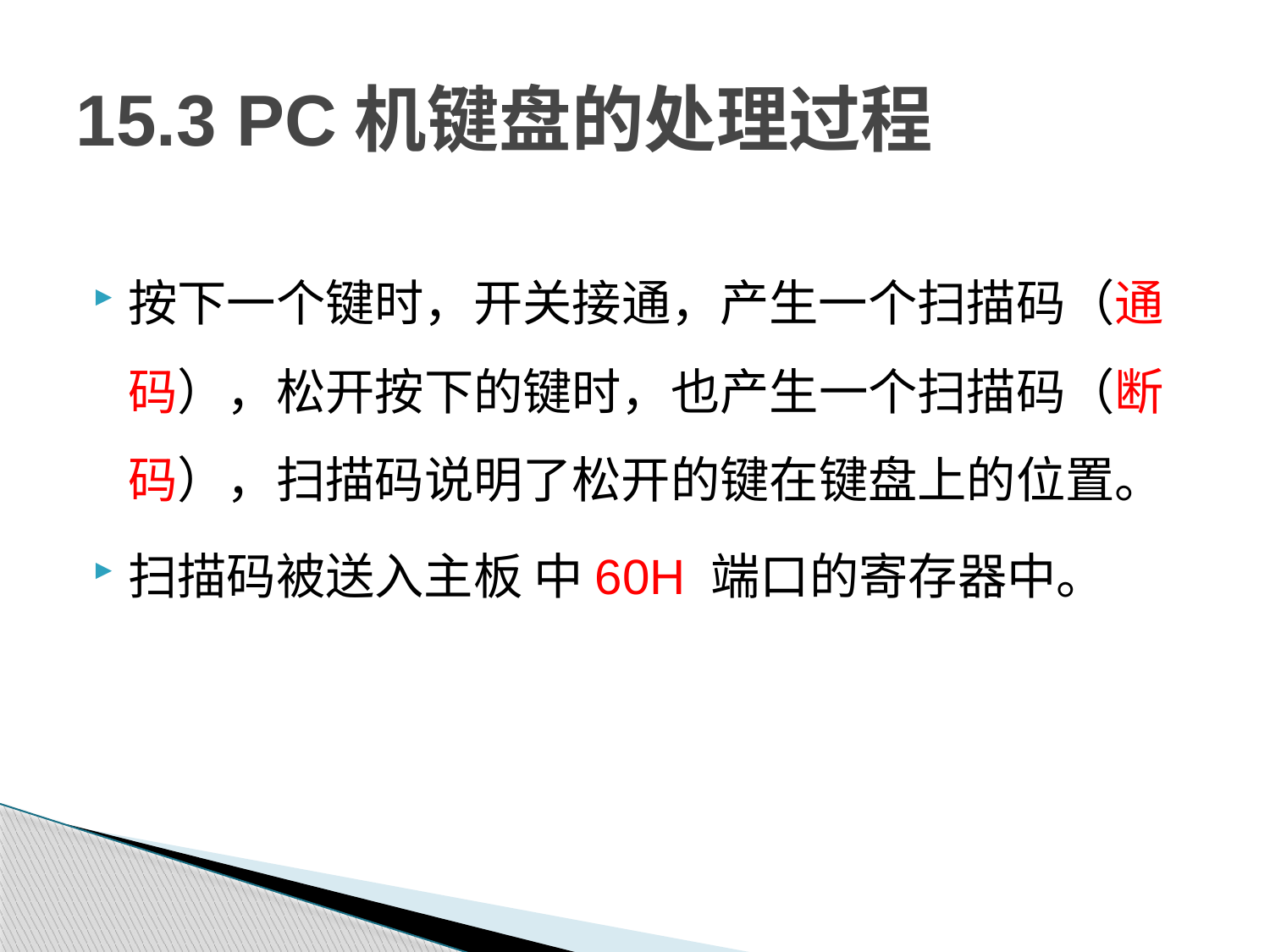

# 15.3 PC机键盘的处理过程
按下一个键时，开关接通，产生一个扫描码（通码），松开按下的键时，也产生一个扫描码（断码），扫描码说明了松开的键在键盘上的位置。
扫描码被送入主板 中60H 端口的寄存器中。